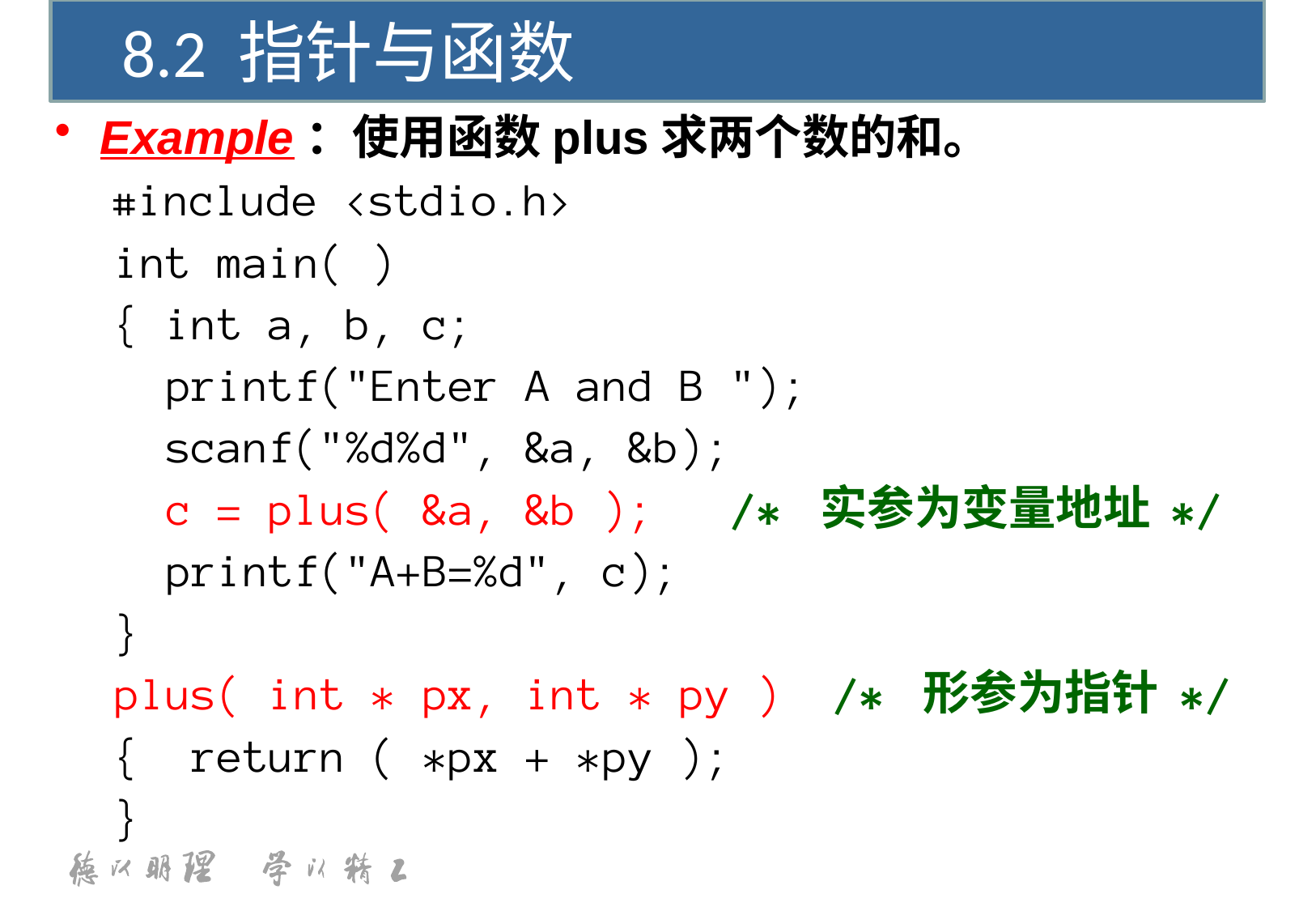

8.2 指针与函数
Example：使用函数plus求两个数的和。
 	 #include <stdio.h>
int main( )
{ int a, b, c;
  printf("Enter A and B ");
  scanf("%d%d", &a, &b);
  c = plus( &a, &b );   /* 实参为变量地址 */
  printf("A+B=%d", c);
}
plus( int * px, int * py )  /* 形参为指针 */
{  return ( *px + *py );
}
51